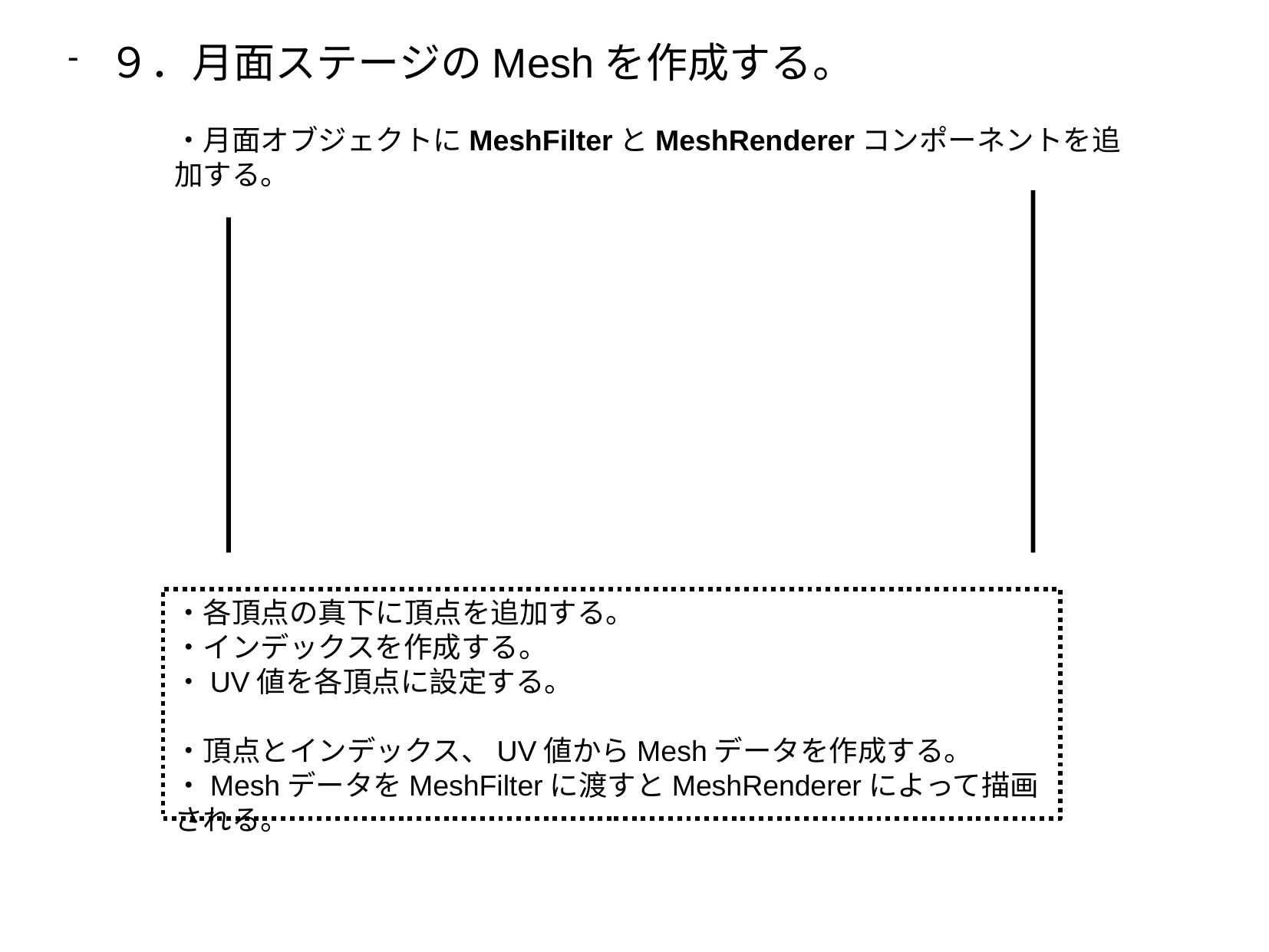

９．月面ステージのMeshを作成する。
・月面オブジェクトにMeshFilterとMeshRendererコンポーネントを追加する。

・各頂点の真下に頂点を追加する。
・インデックスを作成する。
・UV値を各頂点に設定する。

・頂点とインデックス、UV値からMeshデータを作成する。
・MeshデータをMeshFilterに渡すとMeshRendererによって描画される。